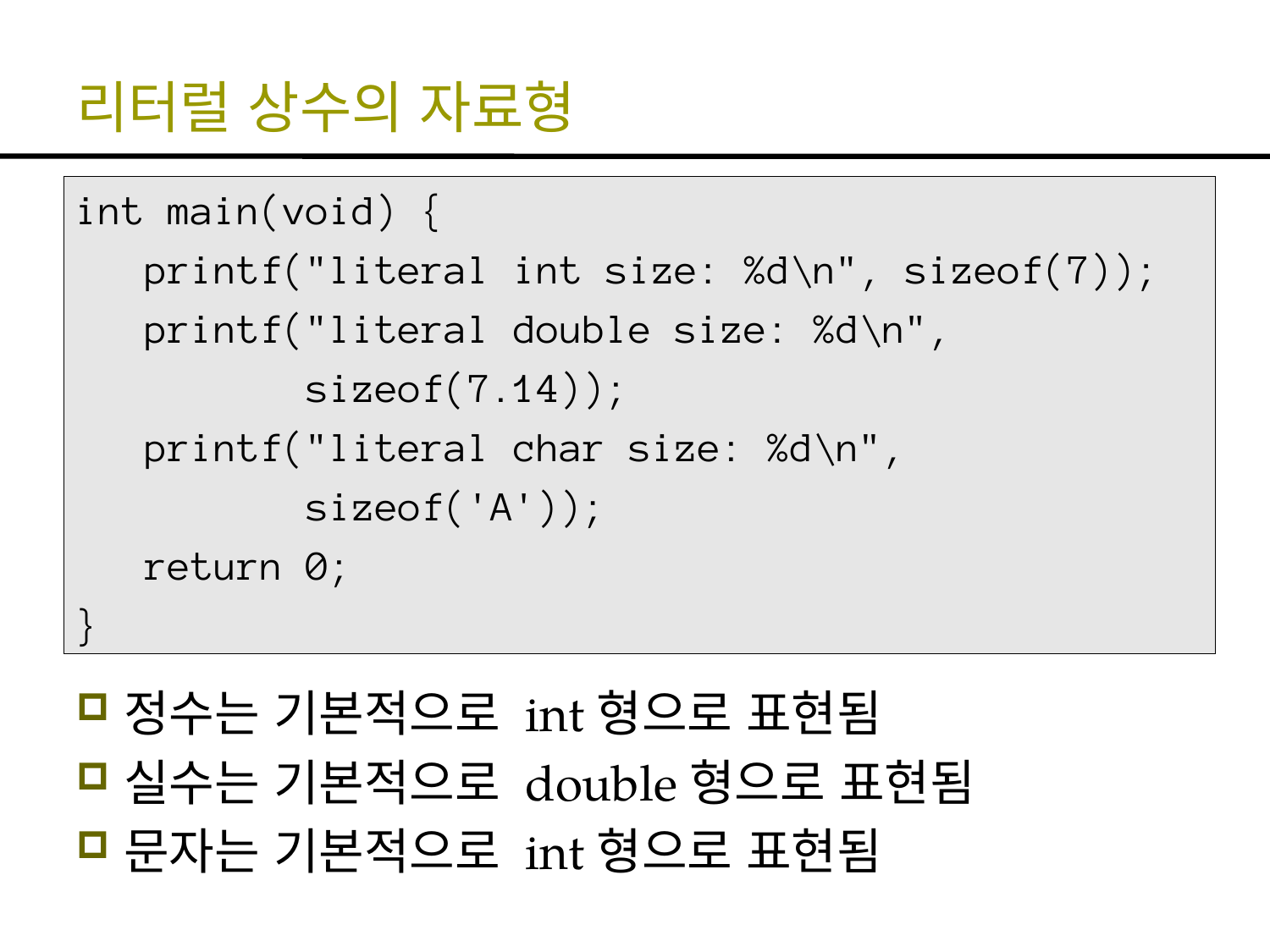

# 리터럴 상수의 자료형
int main(void) {
   printf("literal int size: %d\n", sizeof(7));
   printf("literal double size: %d\n",
          sizeof(7.14));
   printf("literal char size: %d\n",
          sizeof('A'));
   return 0;
}
정수는 기본적으로 int형으로 표현됨
실수는 기본적으로 double형으로 표현됨
문자는 기본적으로 int형으로 표현됨